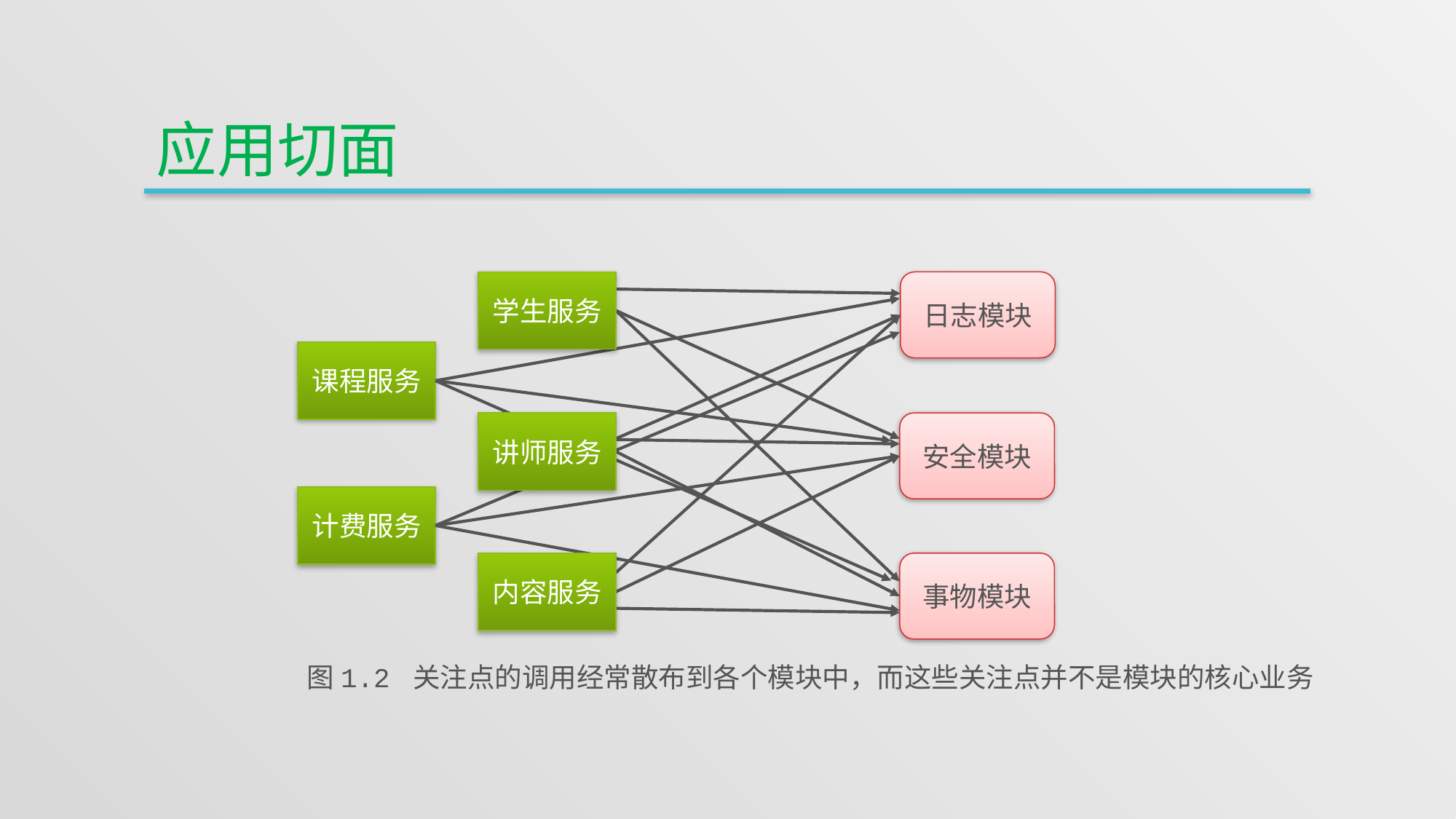

# 应用切面
学生服务
日志模块
课程服务
讲师服务
安全模块
计费服务
内容服务
事物模块
图1.2 关注点的调用经常散布到各个模块中，而这些关注点并不是模块的核心业务